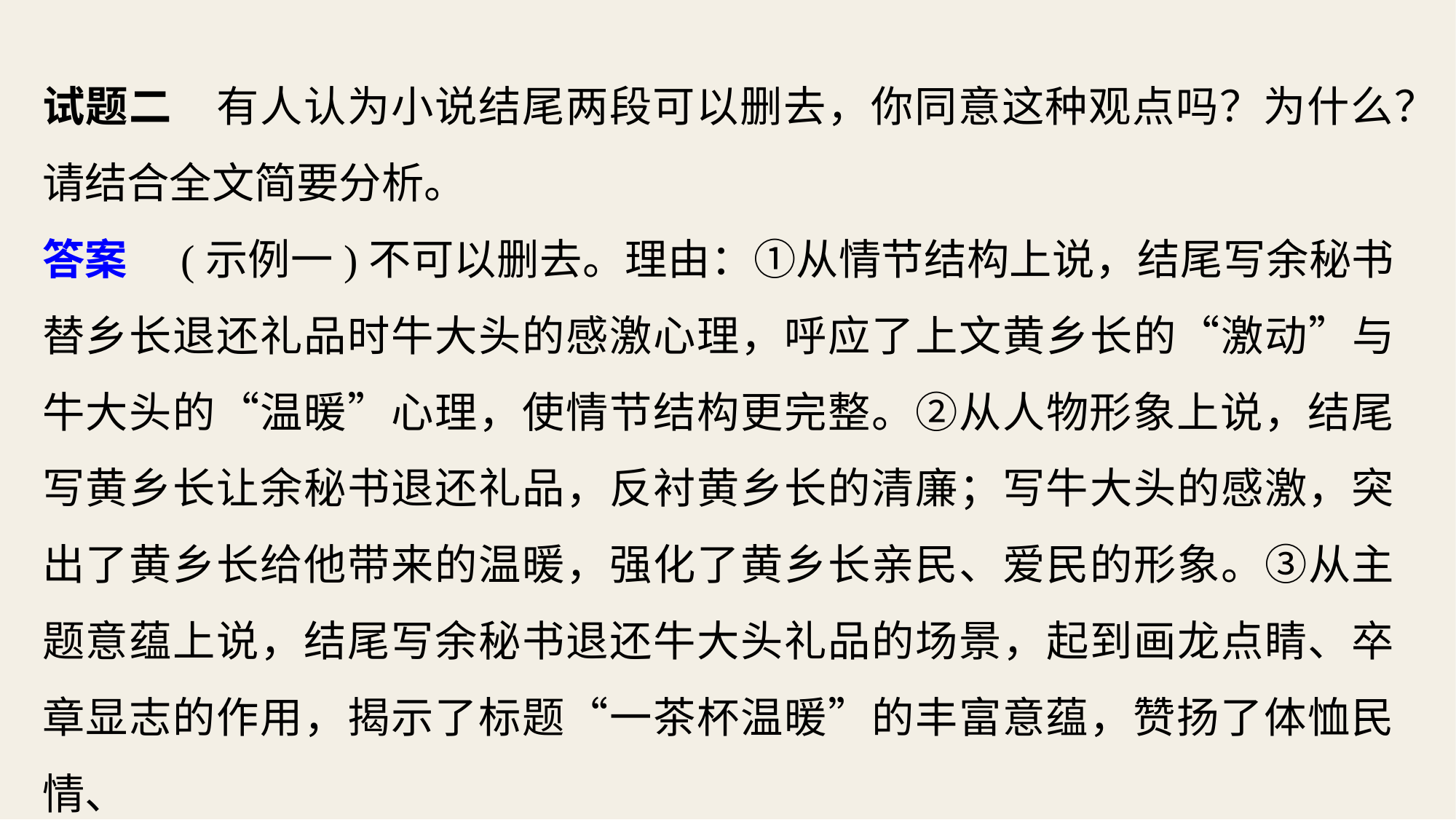

试题二　有人认为小说结尾两段可以删去，你同意这种观点吗？为什么？请结合全文简要分析。
答案　(示例一)不可以删去。理由：①从情节结构上说，结尾写余秘书替乡长退还礼品时牛大头的感激心理，呼应了上文黄乡长的“激动”与牛大头的“温暖”心理，使情节结构更完整。②从人物形象上说，结尾写黄乡长让余秘书退还礼品，反衬黄乡长的清廉；写牛大头的感激，突出了黄乡长给他带来的温暖，强化了黄乡长亲民、爱民的形象。③从主题意蕴上说，结尾写余秘书退还牛大头礼品的场景，起到画龙点睛、卒章显志的作用，揭示了标题“一茶杯温暖”的丰富意蕴，赞扬了体恤民情、